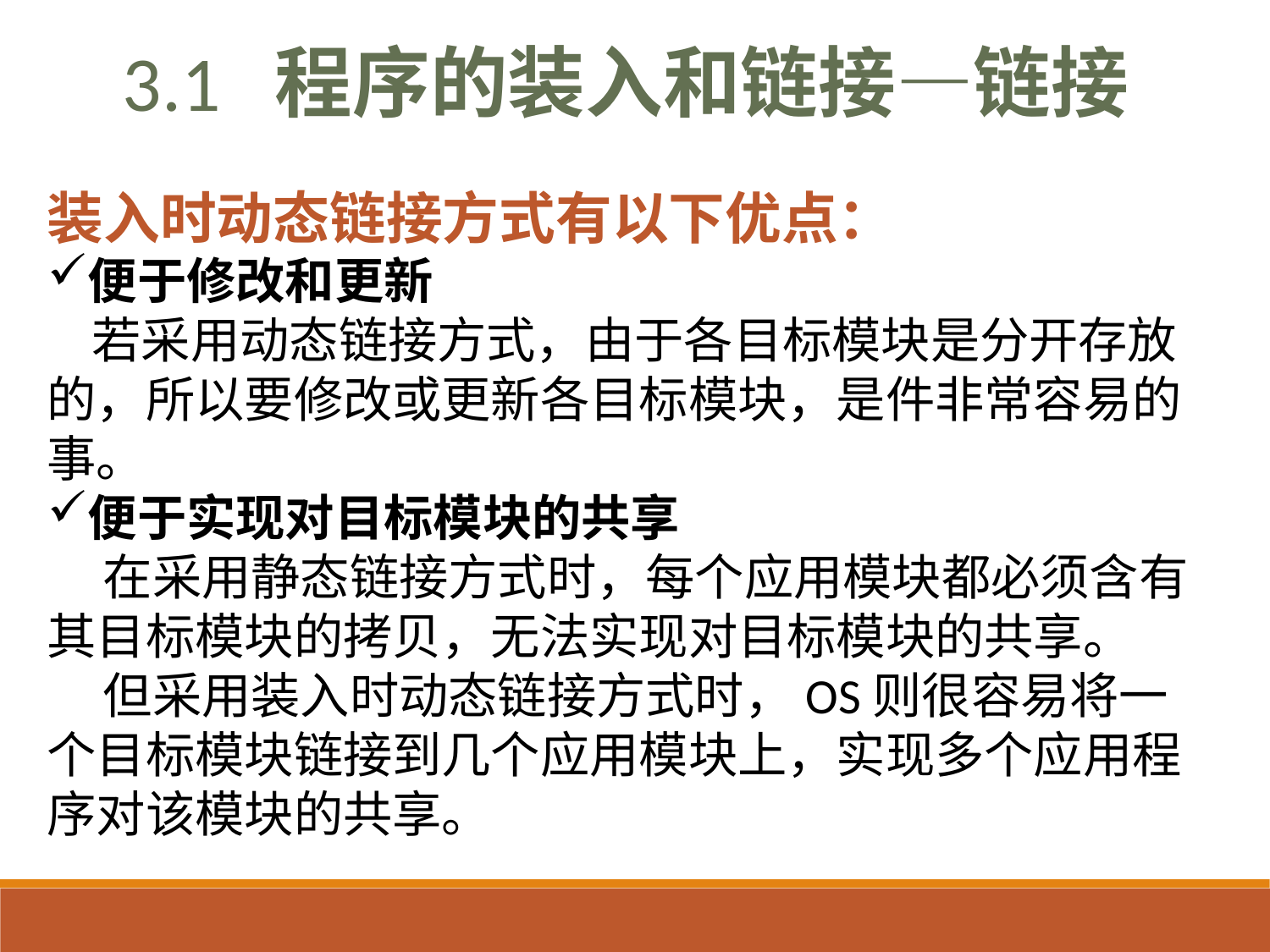

3.1  程序的装入和链接—链接
装入时动态链接方式有以下优点：
便于修改和更新
   若采用动态链接方式，由于各目标模块是分开存放的，所以要修改或更新各目标模块，是件非常容易的事。
便于实现对目标模块的共享
    在采用静态链接方式时，每个应用模块都必须含有其目标模块的拷贝，无法实现对目标模块的共享。
    但采用装入时动态链接方式时，OS则很容易将一个目标模块链接到几个应用模块上，实现多个应用程序对该模块的共享。